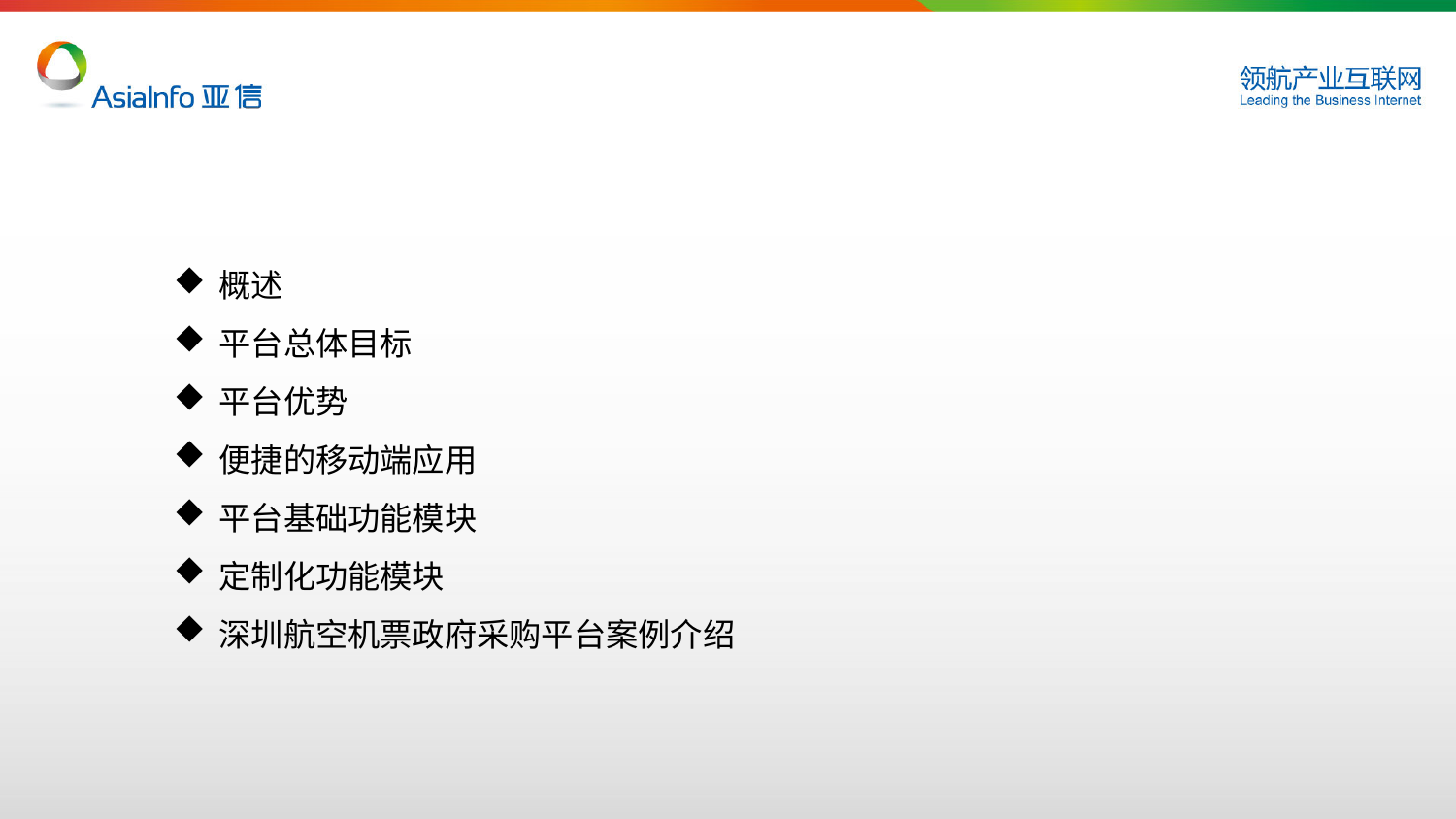

概述
平台总体目标
平台优势
便捷的移动端应用
平台基础功能模块
定制化功能模块
深圳航空机票政府采购平台案例介绍